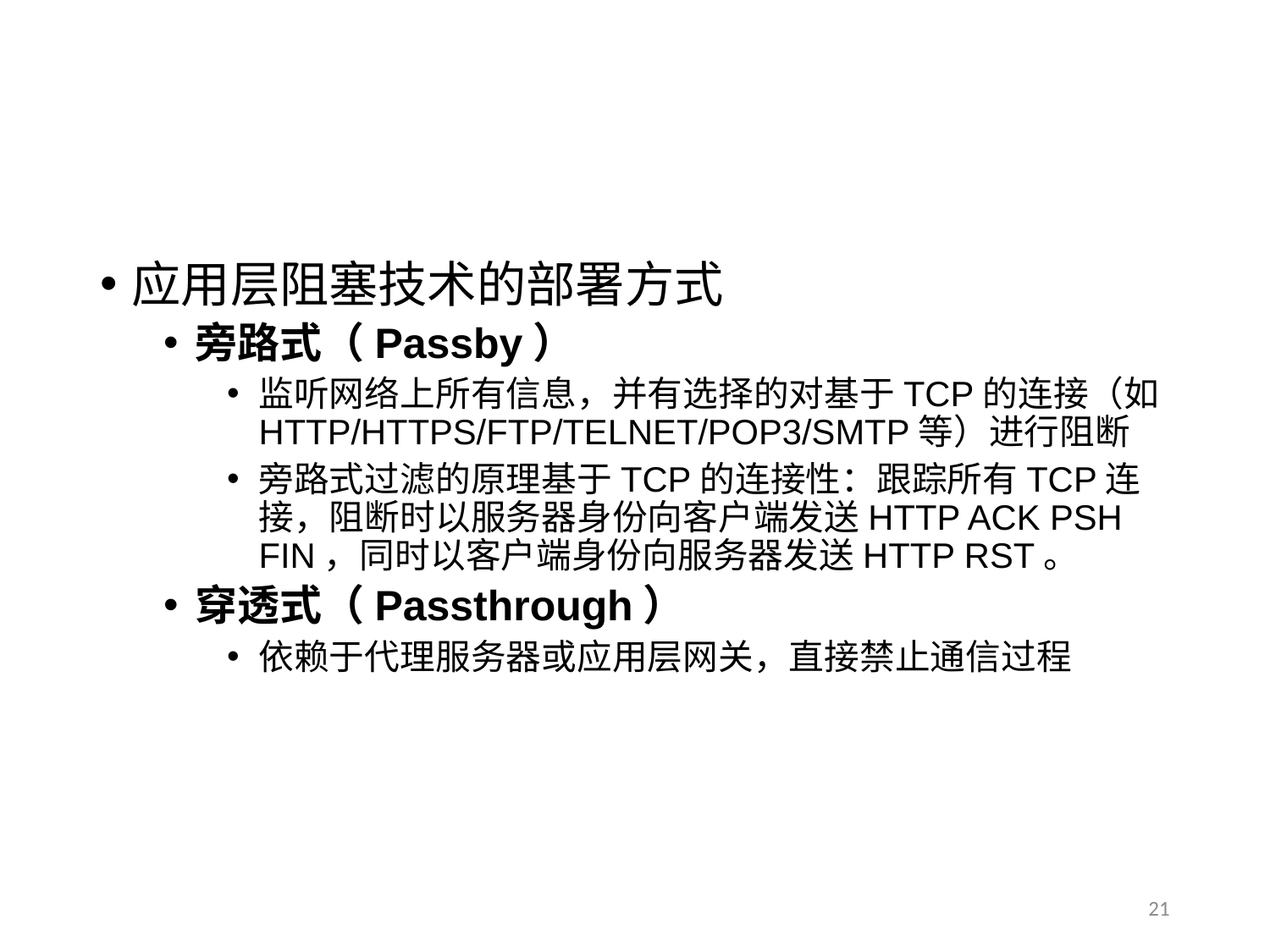

#
应用层阻塞技术的部署方式
旁路式（Passby）
监听网络上所有信息，并有选择的对基于TCP的连接（如HTTP/HTTPS/FTP/TELNET/POP3/SMTP等）进行阻断
旁路式过滤的原理基于TCP的连接性：跟踪所有TCP连接，阻断时以服务器身份向客户端发送HTTP ACK PSH FIN，同时以客户端身份向服务器发送HTTP RST。
穿透式（Passthrough）
依赖于代理服务器或应用层网关，直接禁止通信过程
21